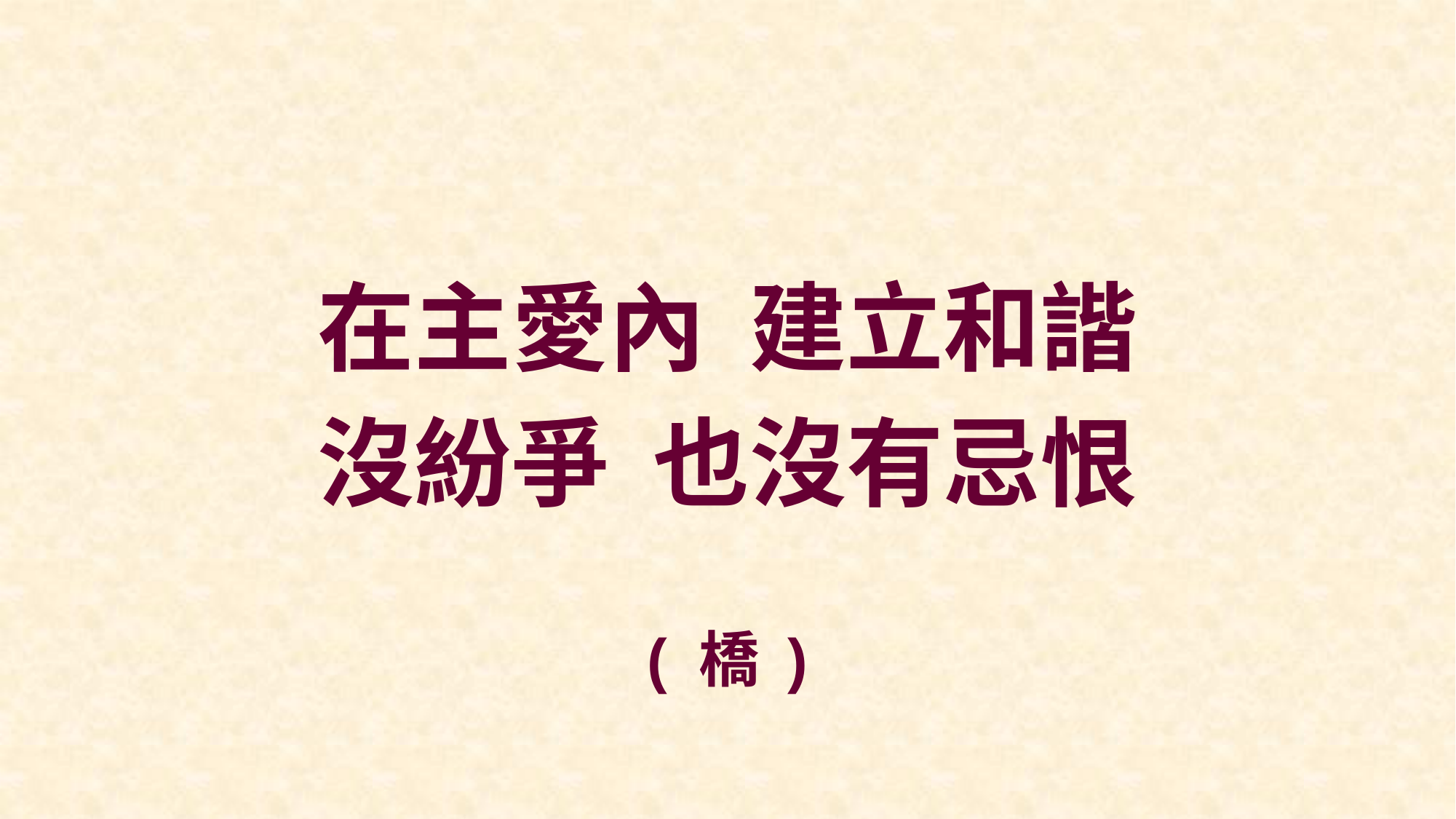

在主愛內  建立和諧
沒紛爭  也沒有忌恨
( 橋 )